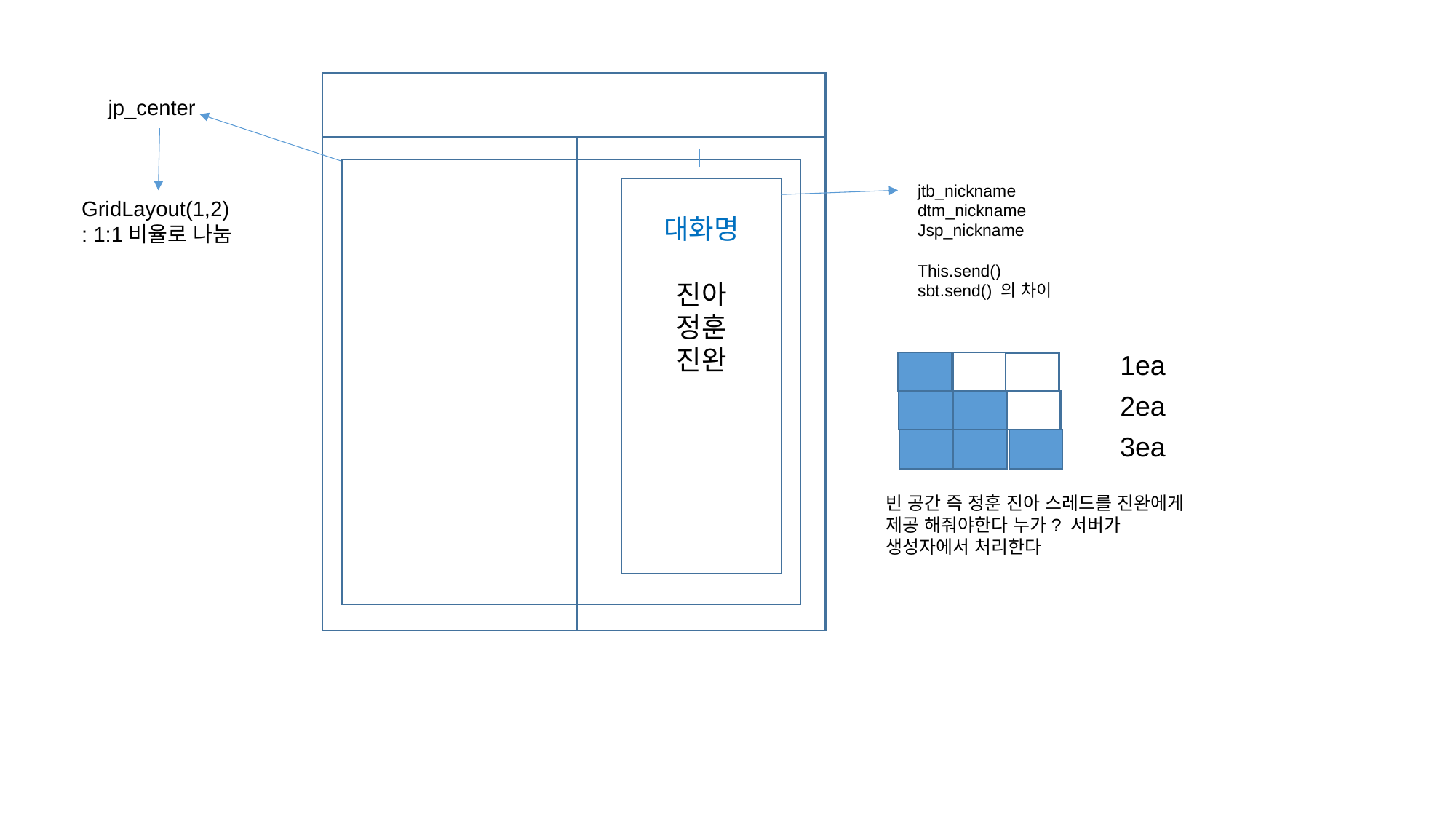

jp_center

jtb_nickname
dtm_nickname
Jsp_nickname

This.send()
sbt.send() 의 차이
대화명

진아
정훈
진완

GridLayout(1,2)
: 1:1비율로 나눔
1ea

2ea

3ea

빈 공간 즉 정훈 진아 스레드를 진완에게 제공 해줘야한다 누가? 서버가 생성자에서 처리한다